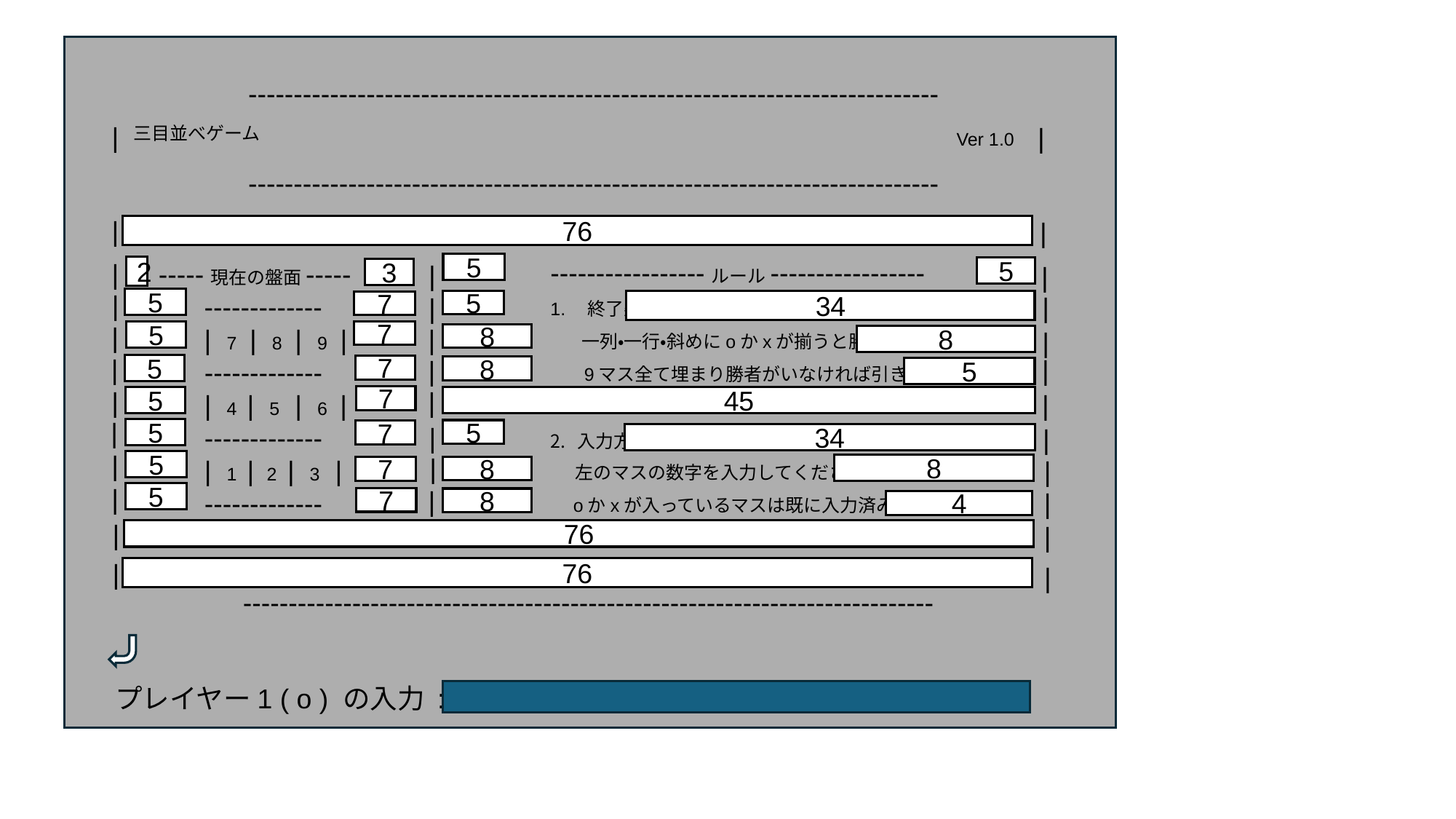

----------------------------------------------------------------------------
|
|
三目並べゲーム
Ver 1.0
 ----------------------------------------------------------------------------
|
|
76
-----------------ルール-----------------
1.  終了条件
    一列・一行・斜めにoかxが揃うと勝ち
　9マス全て埋まり勝者がいなければ引き分け

入力方法
   左のマスの数字を入力してください
   oかxが入っているマスは既に入力済みです
-----現在の盤面-----
      -------------
      |  7  |  8  |  9  |
      -------------
      |  4  |  5  |  6  |
      -------------
      |  1  |  2  |  3   |
      -------------

|
|
5
|
2
5
3
|
|
|
5
5
34
7
|
|
|
7
5
8
8
|
|
|
5
7
8
5
|
|
|
7
45
5
|
|
|
5
5
7
34
|
|
|
5
8
8
7
|
|
|
5
7
8
4
|
|
76
|
|
76
  ----------------------------------------------------------------------------

プレイヤー1 ( o ) の入力 :